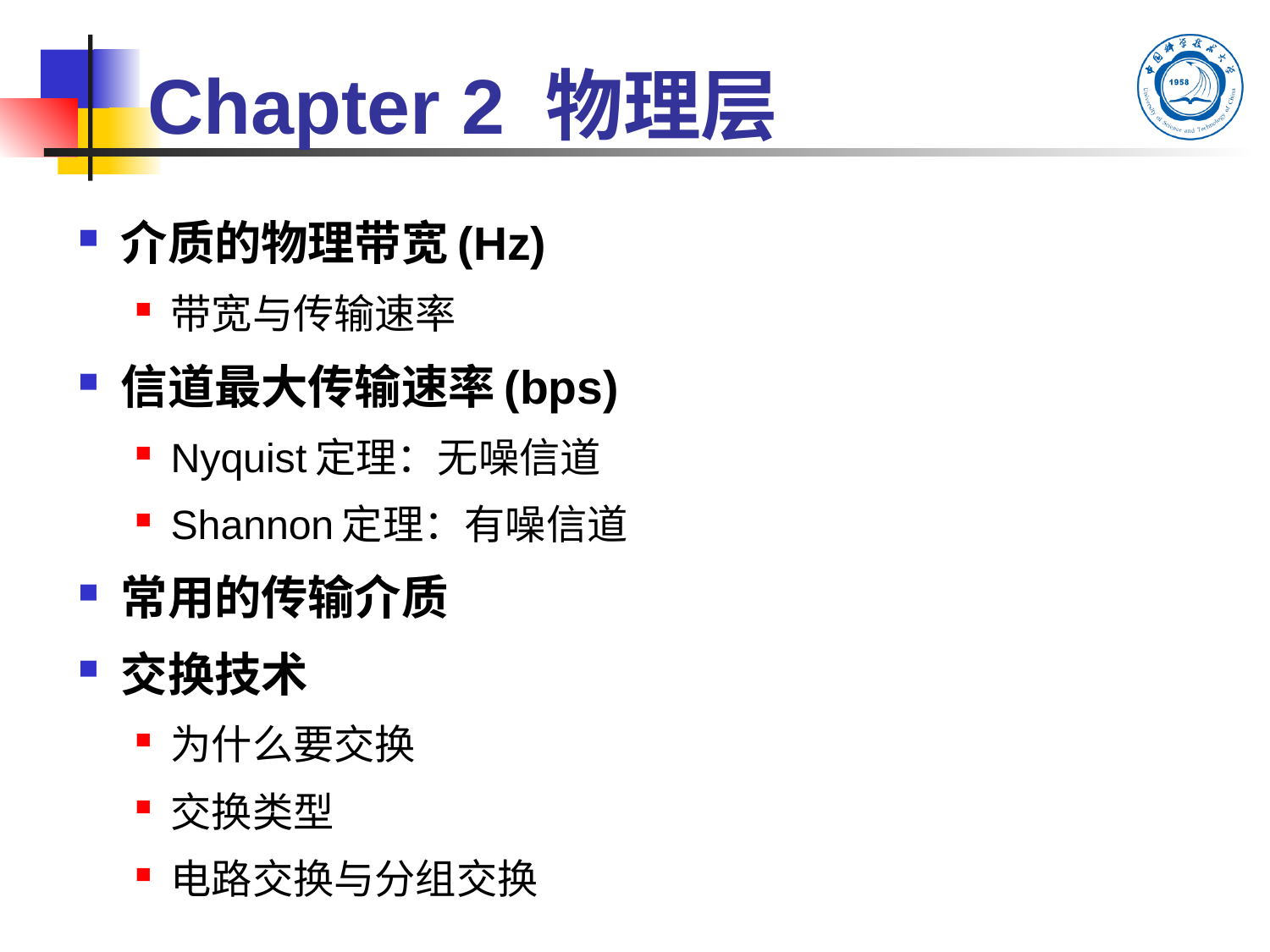

# Chapter 2 物理层
介质的物理带宽(Hz)
带宽与传输速率
信道最大传输速率(bps)
Nyquist定理：无噪信道
Shannon定理：有噪信道
常用的传输介质
交换技术
为什么要交换
交换类型
电路交换与分组交换